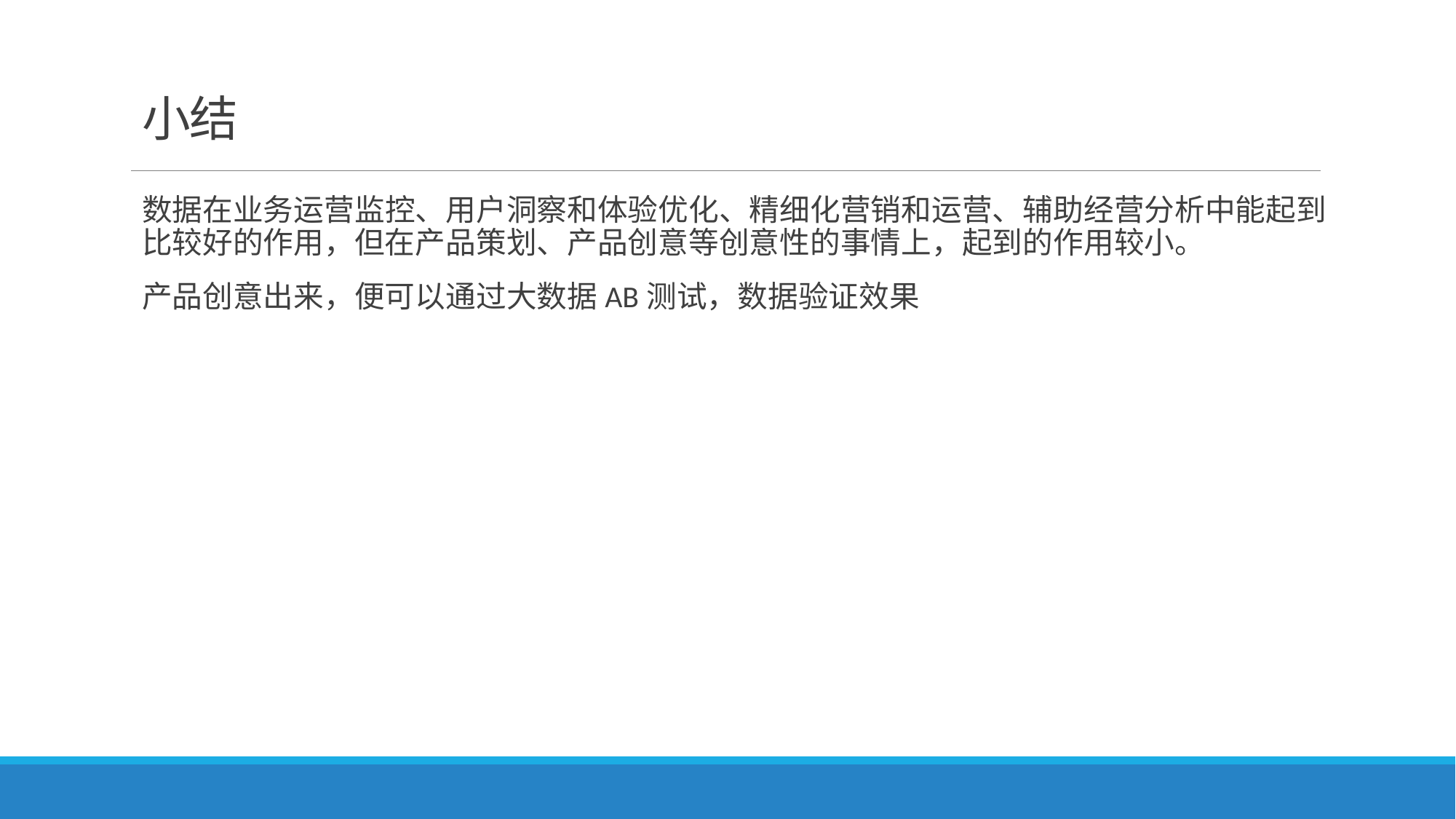

# 小结
数据在业务运营监控、用户洞察和体验优化、精细化营销和运营、辅助经营分析中能起到比较好的作用，但在产品策划、产品创意等创意性的事情上，起到的作用较小。
产品创意出来，便可以通过大数据AB测试，数据验证效果